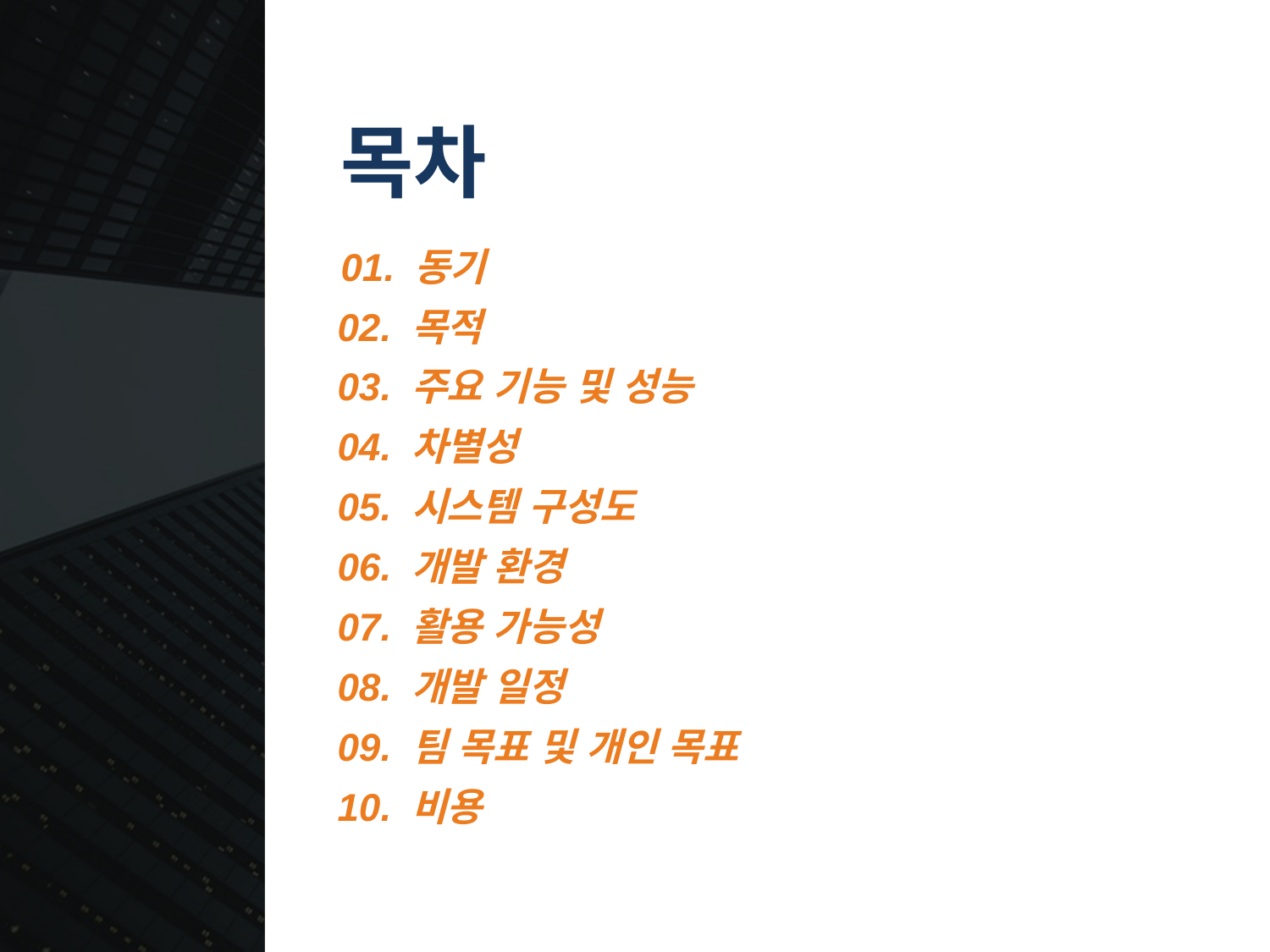

목차
01. 동기
02. 목적
03. 주요 기능 및 성능
04. 차별성
05. 시스템 구성도
06. 개발 환경
07. 활용 가능성
08. 개발 일정
09. 팀 목표 및 개인 목표
10. 비용